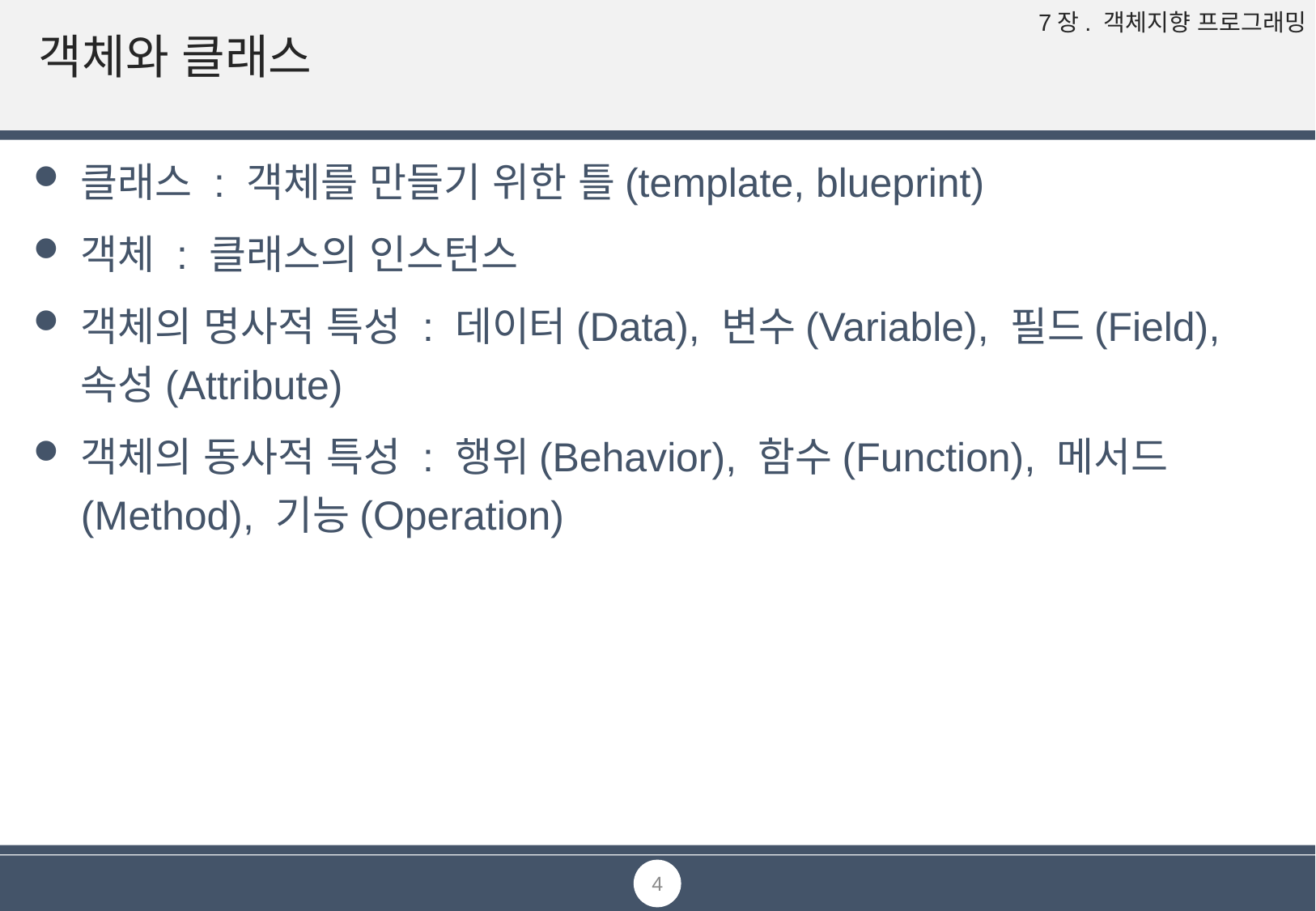

# 객체와 클래스

클래스 : 객체를 만들기 위한 틀(template, blueprint)
객체 : 클래스의 인스턴스
객체의 명사적 특성 : 데이터(Data), 변수(Variable), 필드(Field), 속성(Attribute)
객체의 동사적 특성 : 행위(Behavior), 함수(Function), 메서드(Method), 기능(Operation)

4